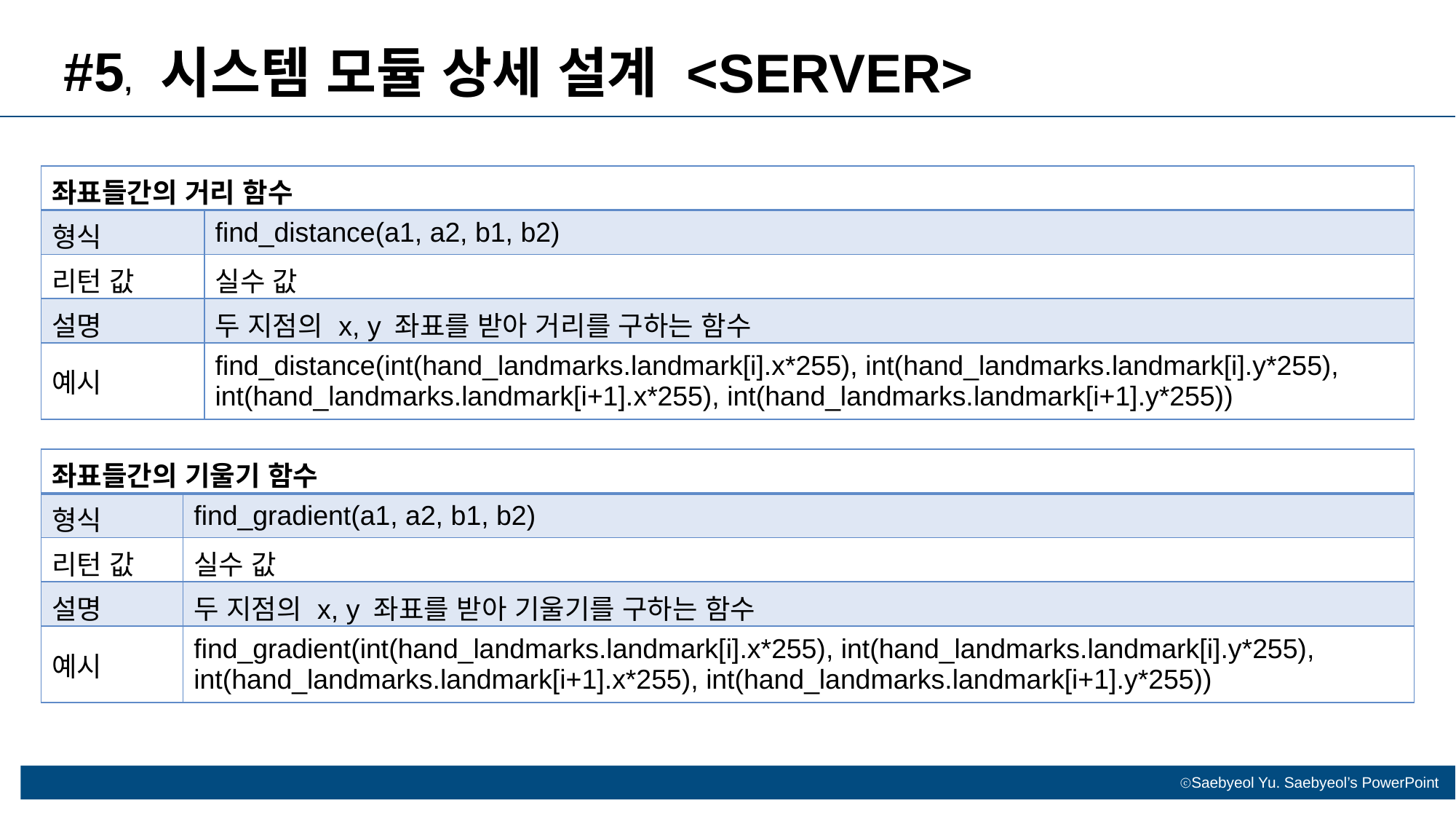

#5,
시스템 모듈 상세 설계 <SERVER>
| 좌표들간의 거리 함수 |  |
| --- | --- |
| 형식 | find\_distance(a1, a2, b1, b2) |
| 리턴 값 | 실수 값 |
| 설명 | 두 지점의 x, y 좌표를 받아 거리를 구하는 함수 |
| 예시 | find\_distance(int(hand\_landmarks.landmark[i].x\*255), int(hand\_landmarks.landmark[i].y\*255), int(hand\_landmarks.landmark[i+1].x\*255), int(hand\_landmarks.landmark[i+1].y\*255)) |
| 좌표들간의 기울기 함수 |  |
| --- | --- |
| 형식 | find\_gradient(a1, a2, b1, b2) |
| 리턴 값 | 실수 값 |
| 설명 | 두 지점의 x, y 좌표를 받아 기울기를 구하는 함수 |
| 예시 | find\_gradient(int(hand\_landmarks.landmark[i].x\*255), int(hand\_landmarks.landmark[i].y\*255), int(hand\_landmarks.landmark[i+1].x\*255), int(hand\_landmarks.landmark[i+1].y\*255)) |